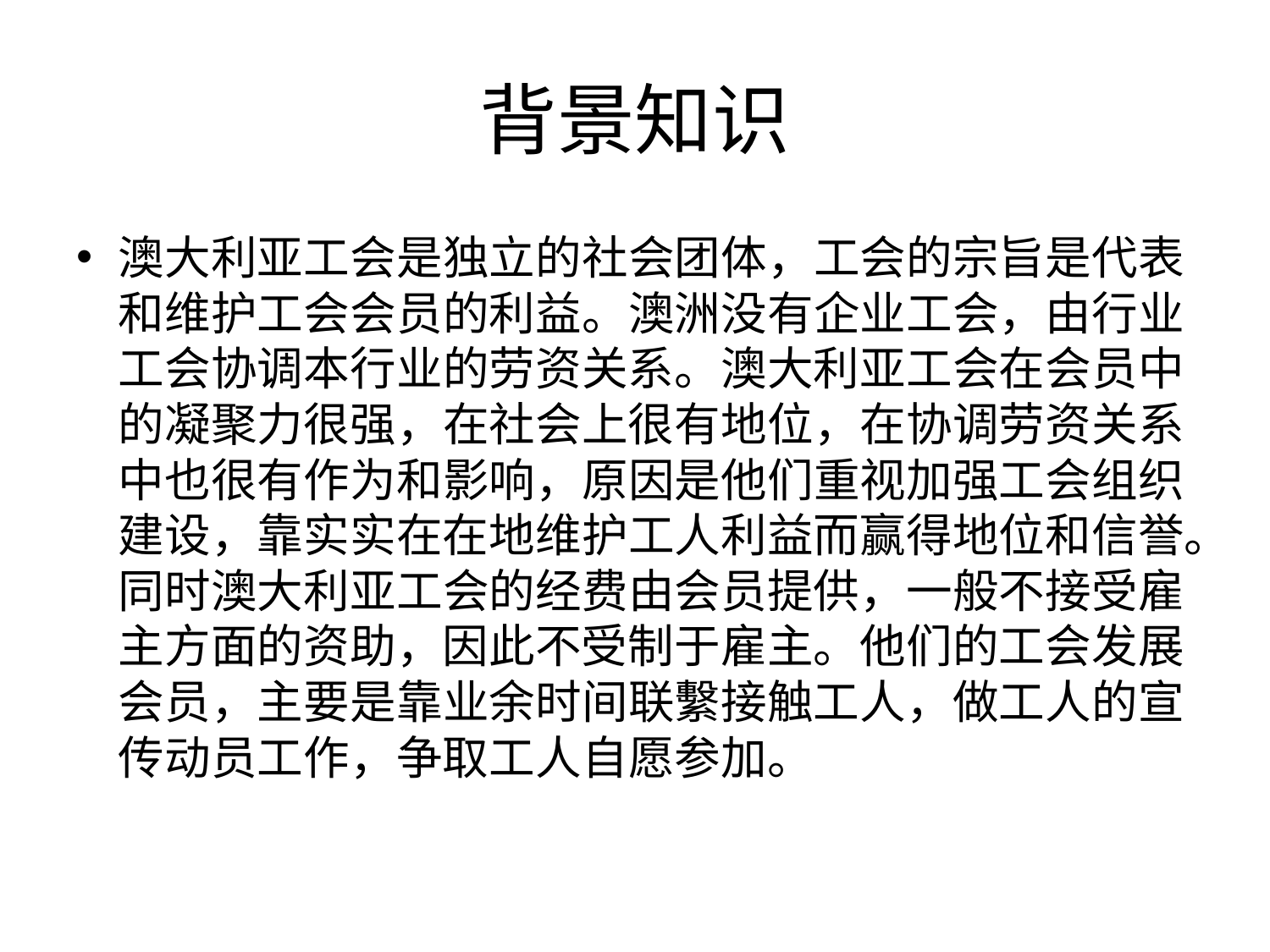

# 背景知识
澳大利亚工会是独立的社会团体，工会的宗旨是代表和维护工会会员的利益。澳洲没有企业工会，由行业工会协调本行业的劳资关系。澳大利亚工会在会员中的凝聚力很强，在社会上很有地位，在协调劳资关系中也很有作为和影响，原因是他们重视加强工会组织建设，靠实实在在地维护工人利益而赢得地位和信誉。同时澳大利亚工会的经费由会员提供，一般不接受雇主方面的资助，因此不受制于雇主。他们的工会发展会员，主要是靠业余时间联繫接触工人，做工人的宣传动员工作，争取工人自愿参加。